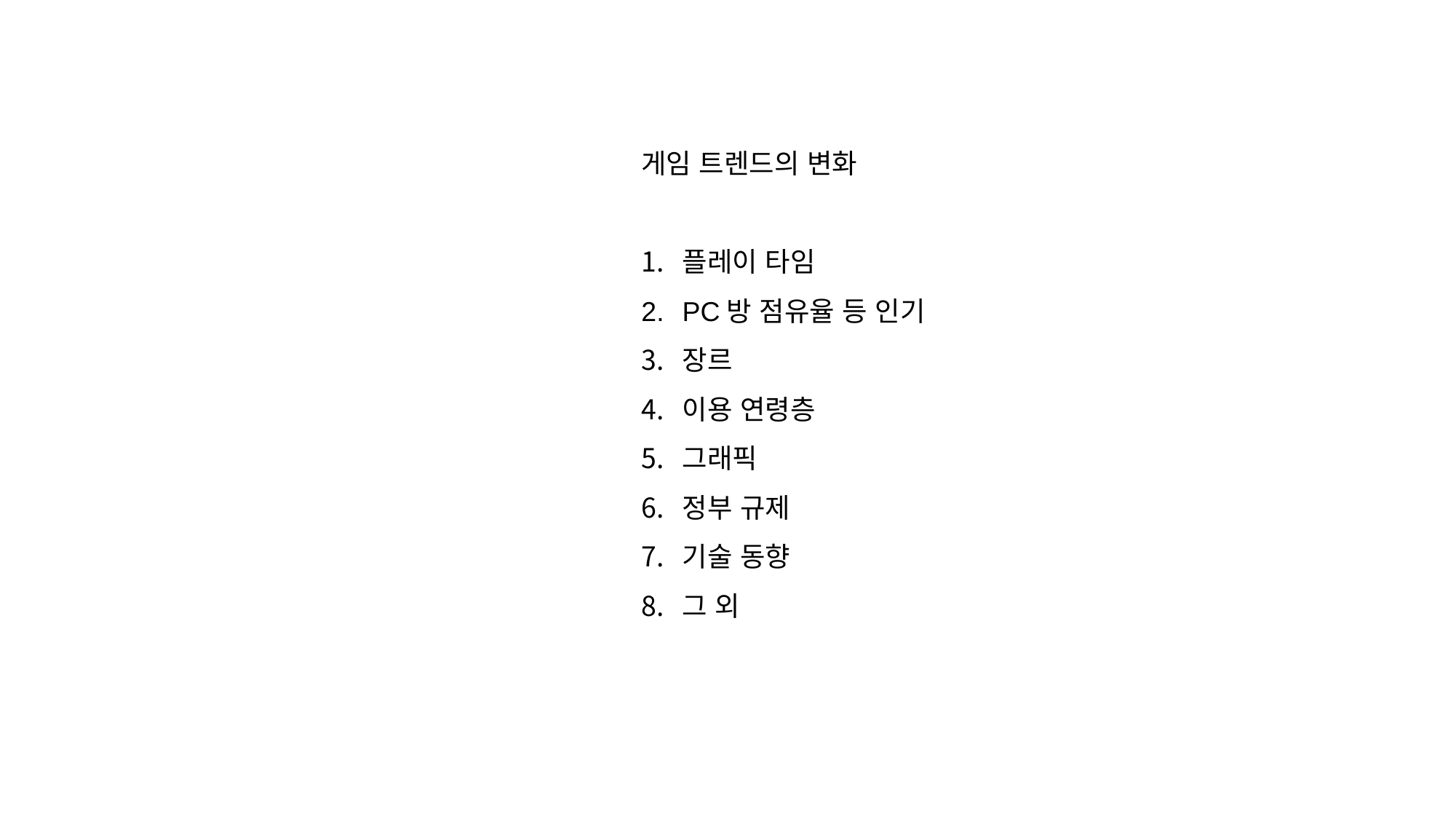

게임 트렌드의 변화

플레이 타임
PC방 점유율 등 인기
장르
이용 연령층
그래픽
정부 규제
기술 동향
그 외